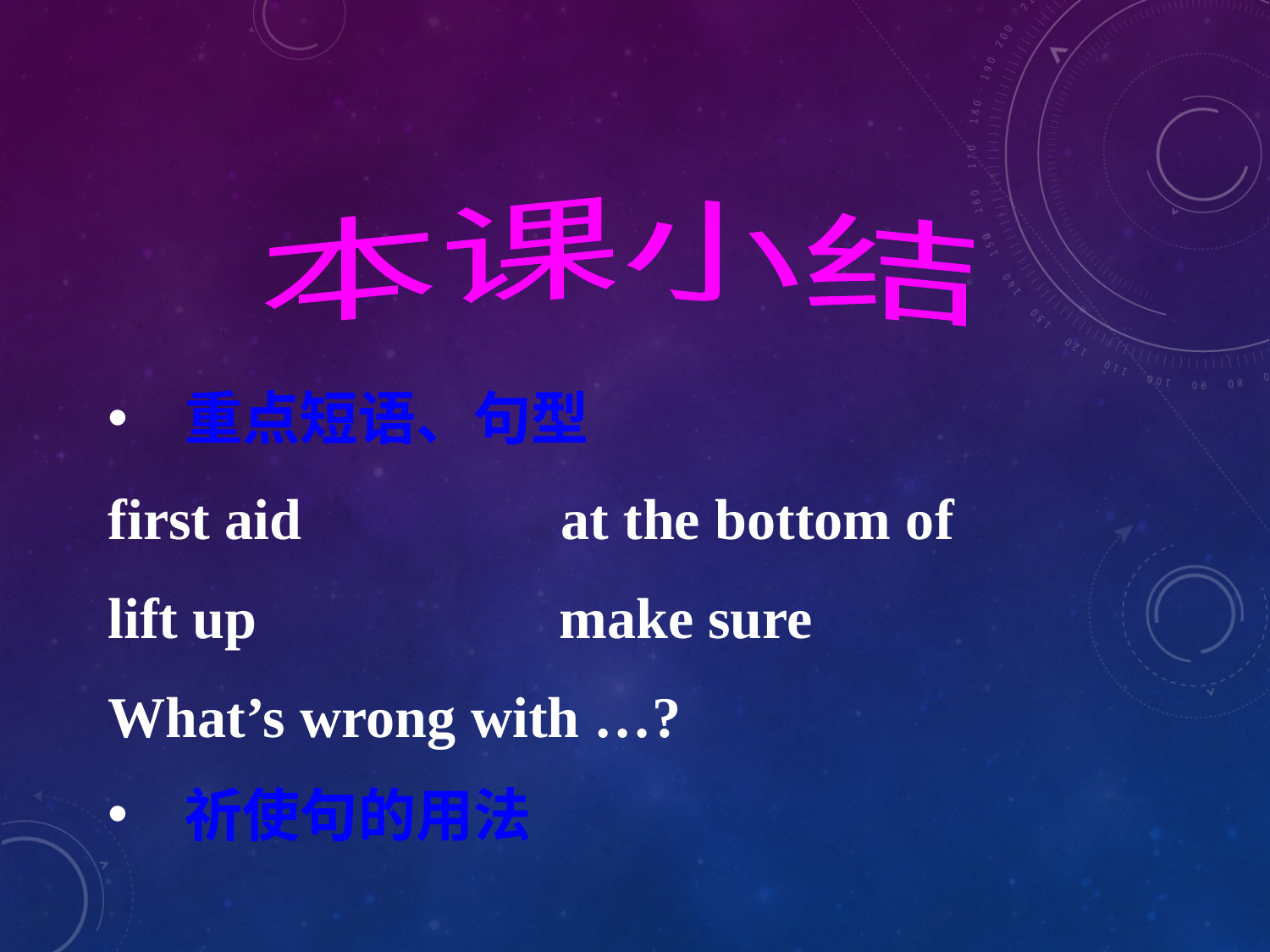

本课小结
重点短语、句型
first aid                  at the bottom of
lift up                     make sure
What’s wrong with …?
祈使句的用法